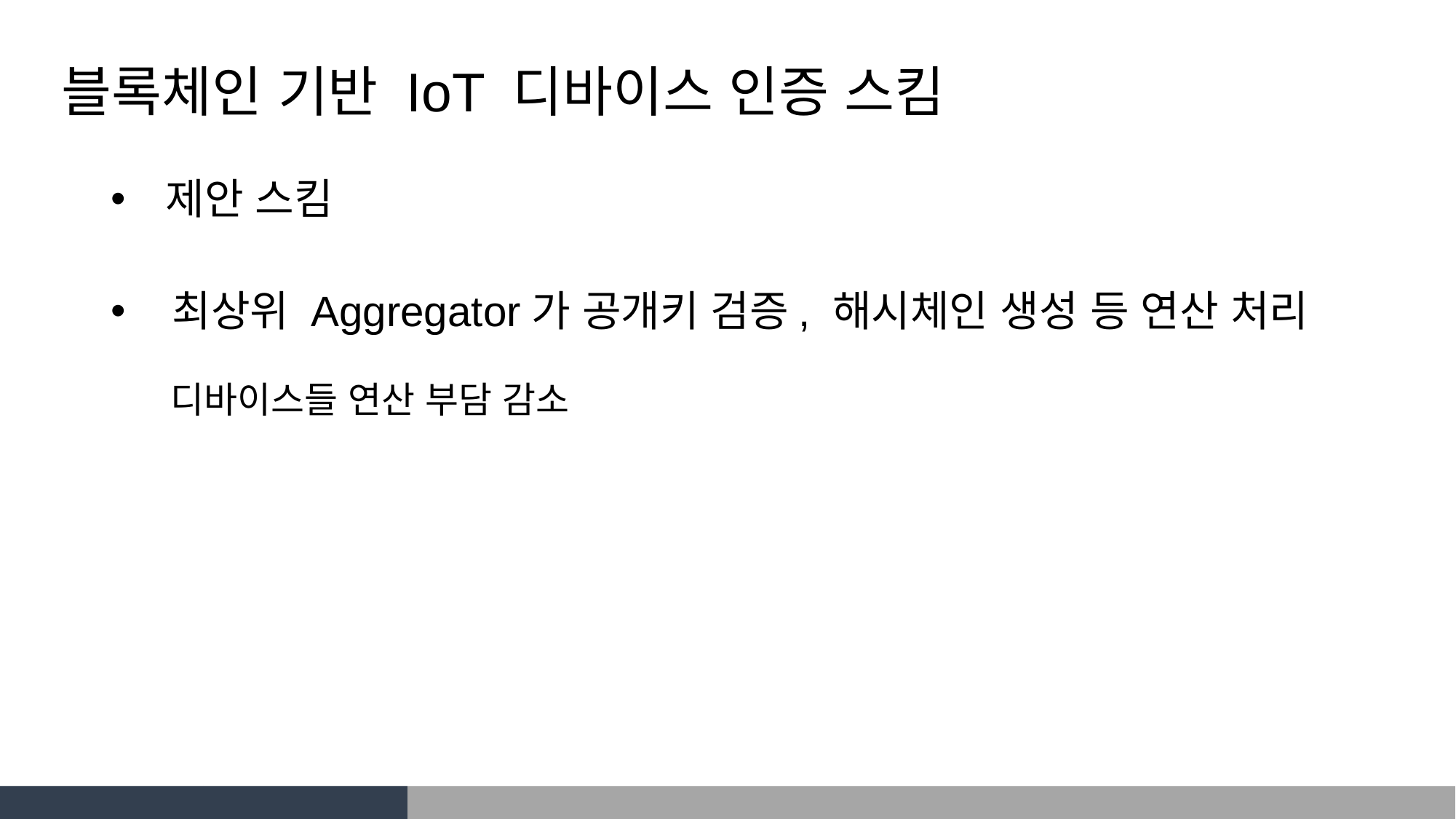

블록체인 기반 IoT 디바이스 인증 스킴
제안 스킴
최상위 Aggregator가 공개키 검증, 해시체인 생성 등 연산 처리

     디바이스들 연산 부담 감소